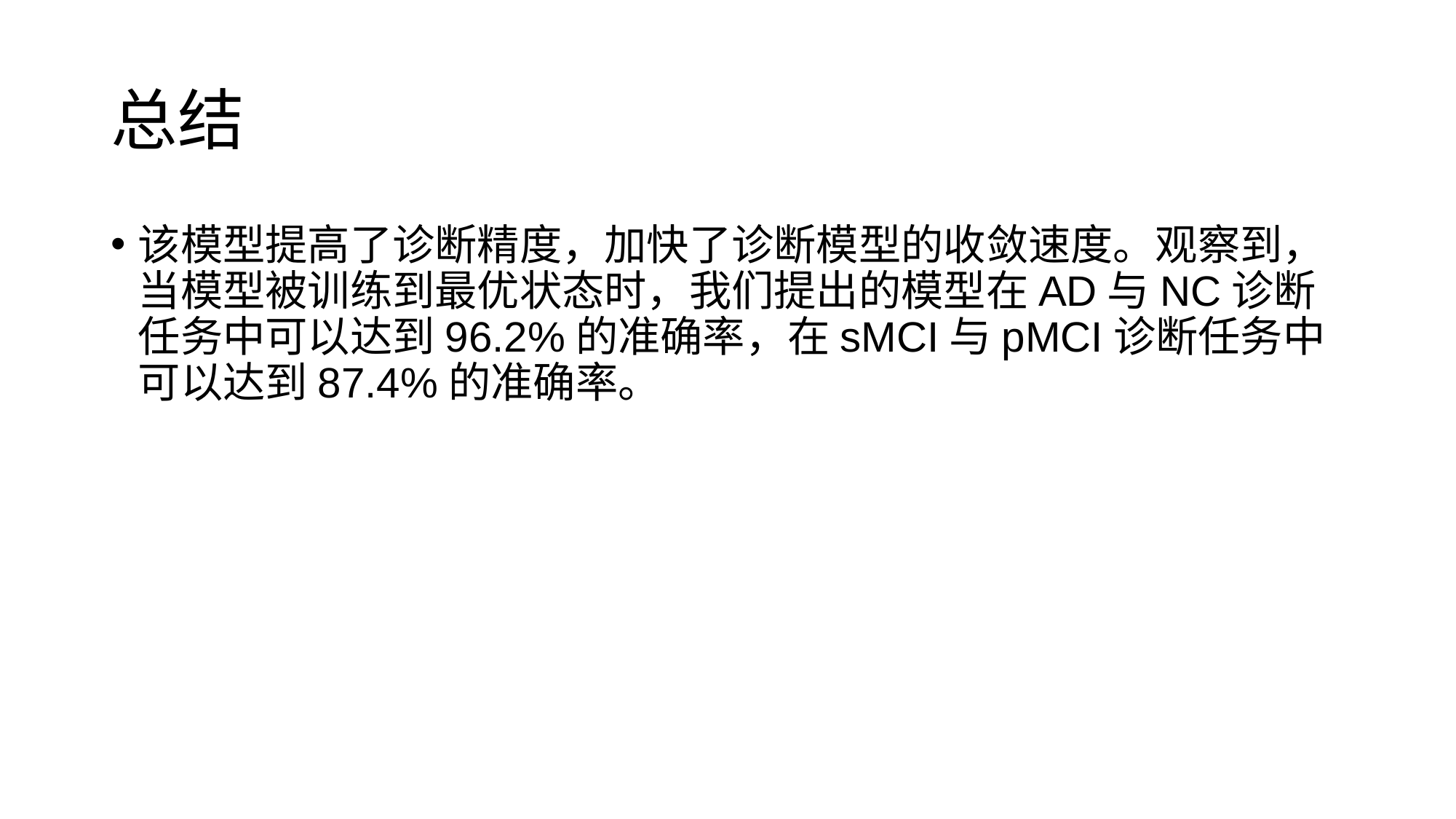

# 总结
该模型提高了诊断精度，加快了诊断模型的收敛速度。观察到，当模型被训练到最优状态时，我们提出的模型在AD与NC诊断任务中可以达到96.2%的准确率，在sMCI与pMCI诊断任务中可以达到87.4%的准确率。